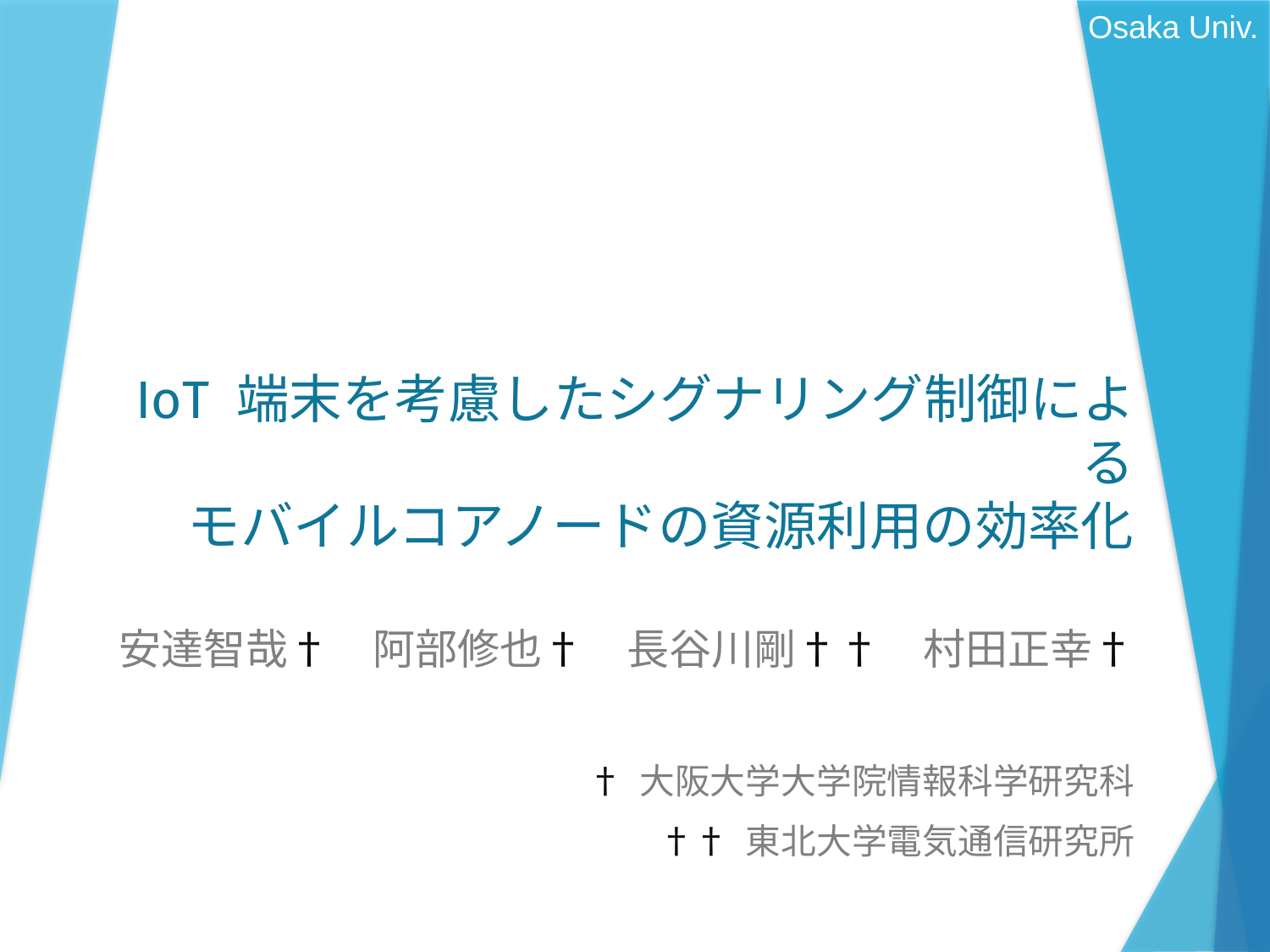

# IoT 端末を考慮したシグナリング制御による モバイルコアノードの資源利用の効率化
安達智哉†　阿部修也†　長谷川剛††　村田正幸†

† 大阪大学大学院情報科学研究科
†† 東北大学電気通信研究所